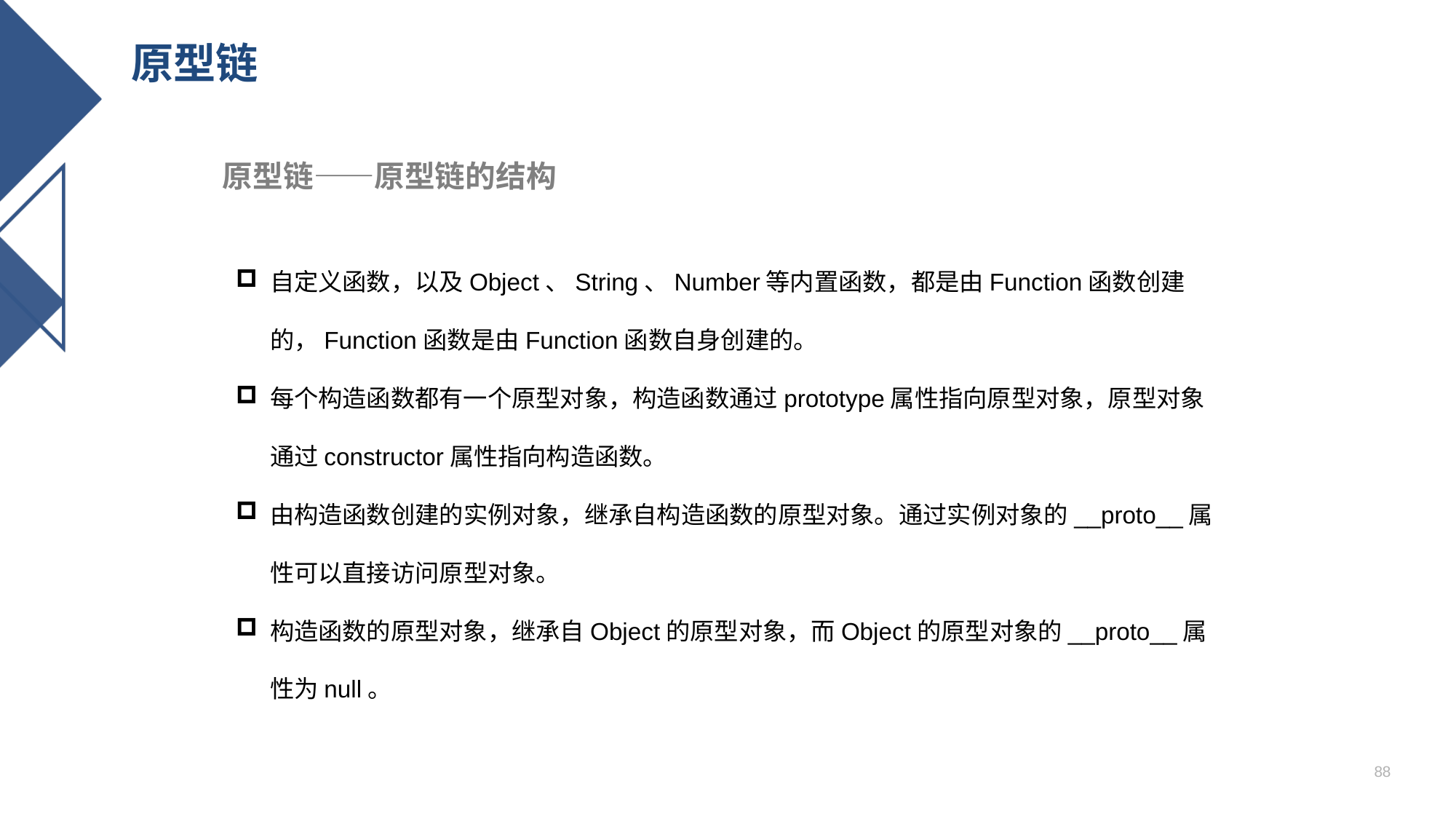

# 原型链
原型链——原型链的结构
自定义函数，以及Object、String、Number等内置函数，都是由Function函数创建的，Function函数是由Function函数自身创建的。
每个构造函数都有一个原型对象，构造函数通过prototype属性指向原型对象，原型对象通过constructor属性指向构造函数。
由构造函数创建的实例对象，继承自构造函数的原型对象。通过实例对象的__proto__属性可以直接访问原型对象。
构造函数的原型对象，继承自Object的原型对象，而Object的原型对象的__proto__属性为null。
88